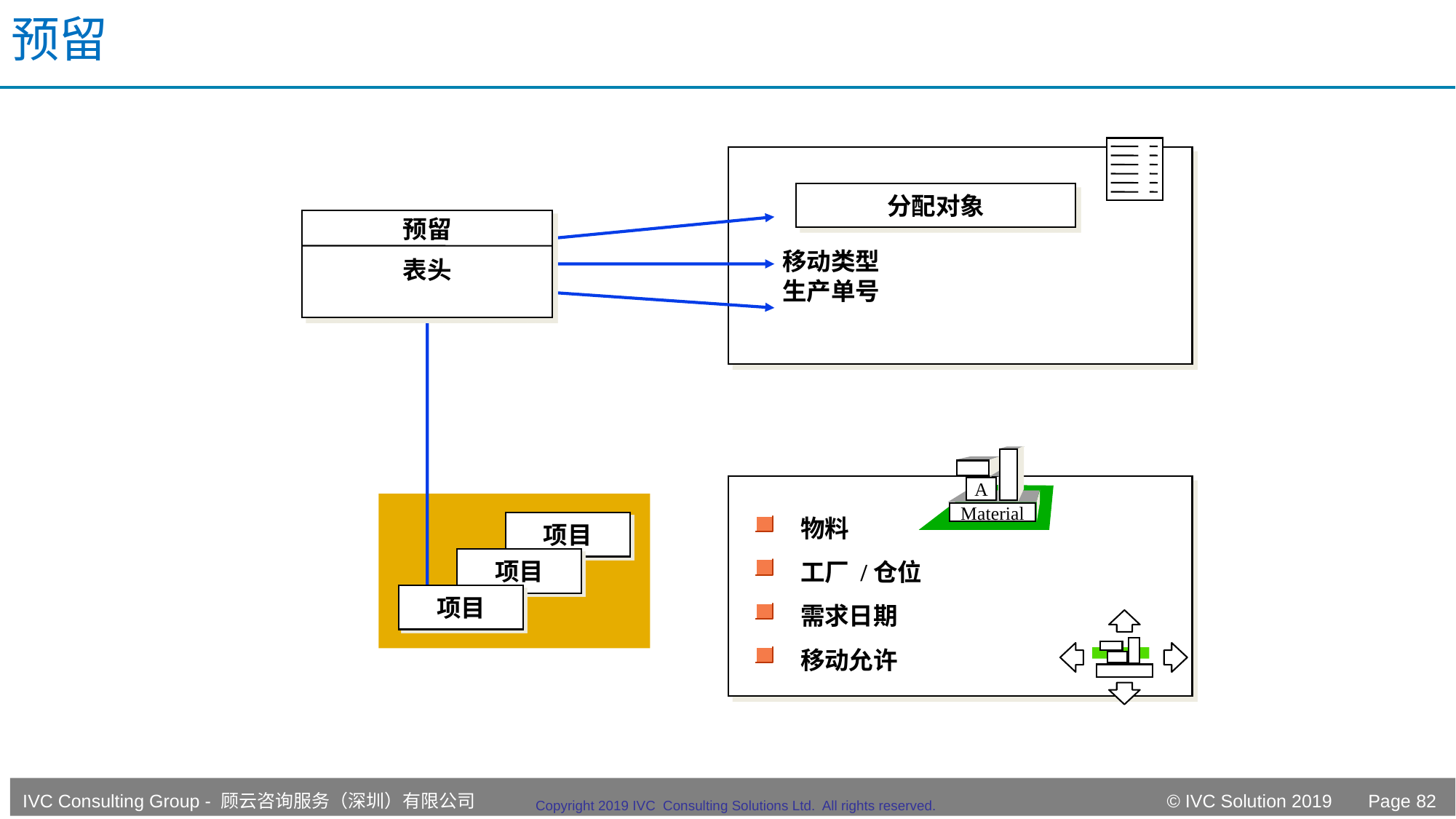

# 预留

移动类型
生产单号
分配对象
预留
表头

A

Material
物料
工厂 /仓位
需求日期
移动允许

项目

项目

项目